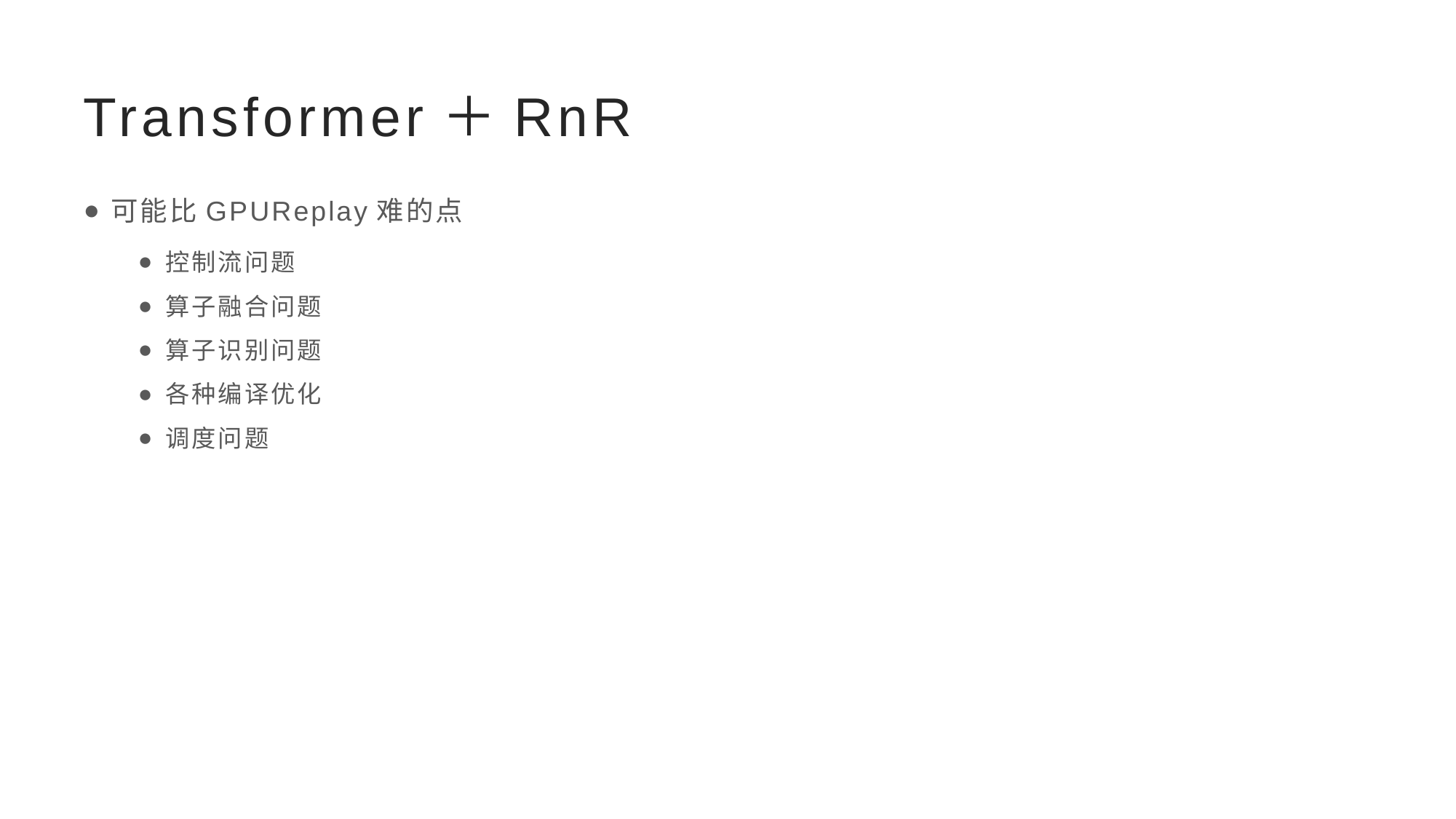

# Transformer＋RnR
可能比GPUReplay难的点
控制流问题
算子融合问题
算子识别问题
各种编译优化
调度问题